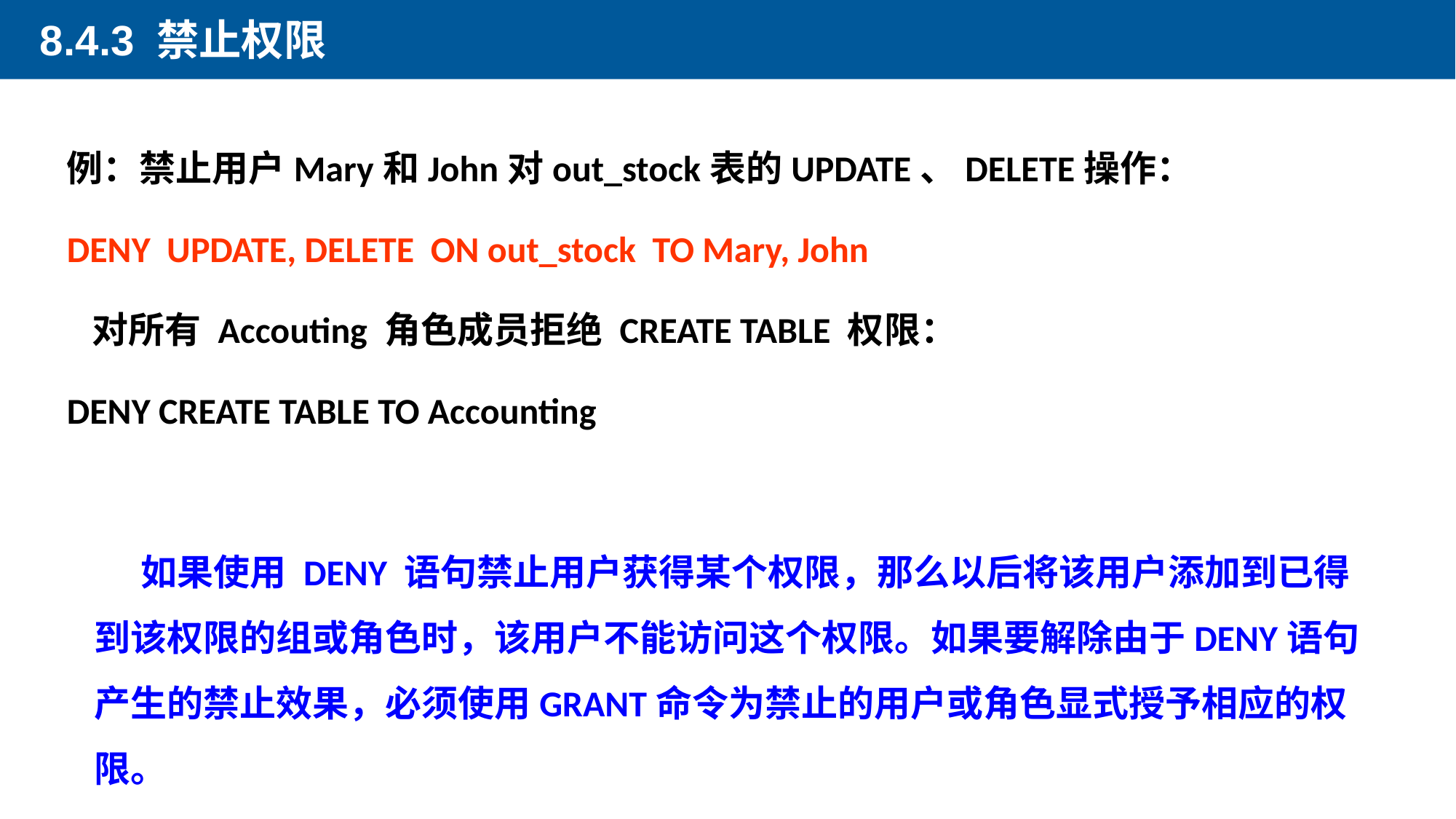

8.4.3 禁止权限
例：禁止用户Mary和John对out_stock表的UPDATE、DELETE操作：
DENY  UPDATE, DELETE  ON out_stock  TO Mary, John
  对所有 Accouting 角色成员拒绝 CREATE TABLE 权限：
DENY CREATE TABLE TO Accounting

        如果使用 DENY 语句禁止用户获得某个权限，那么以后将该用户添加到已得到该权限的组或角色时，该用户不能访问这个权限。如果要解除由于DENY语句产生的禁止效果，必须使用GRANT命令为禁止的用户或角色显式授予相应的权限。